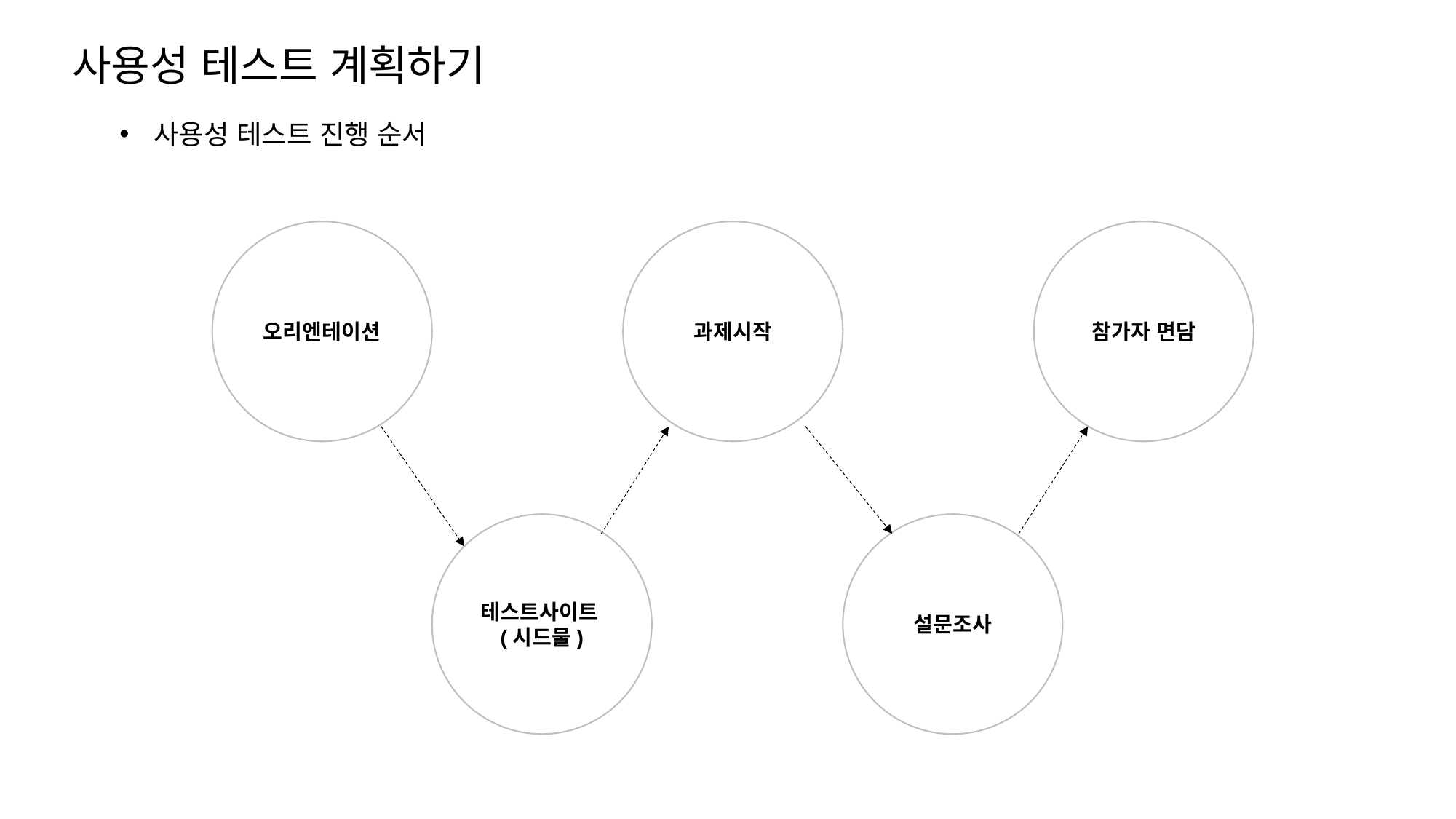

사용성 테스트 계획하기
사용성 테스트 진행 순서
오리엔테이션
과제시작
참가자 면담
테스트사이트(시드물)
설문조사